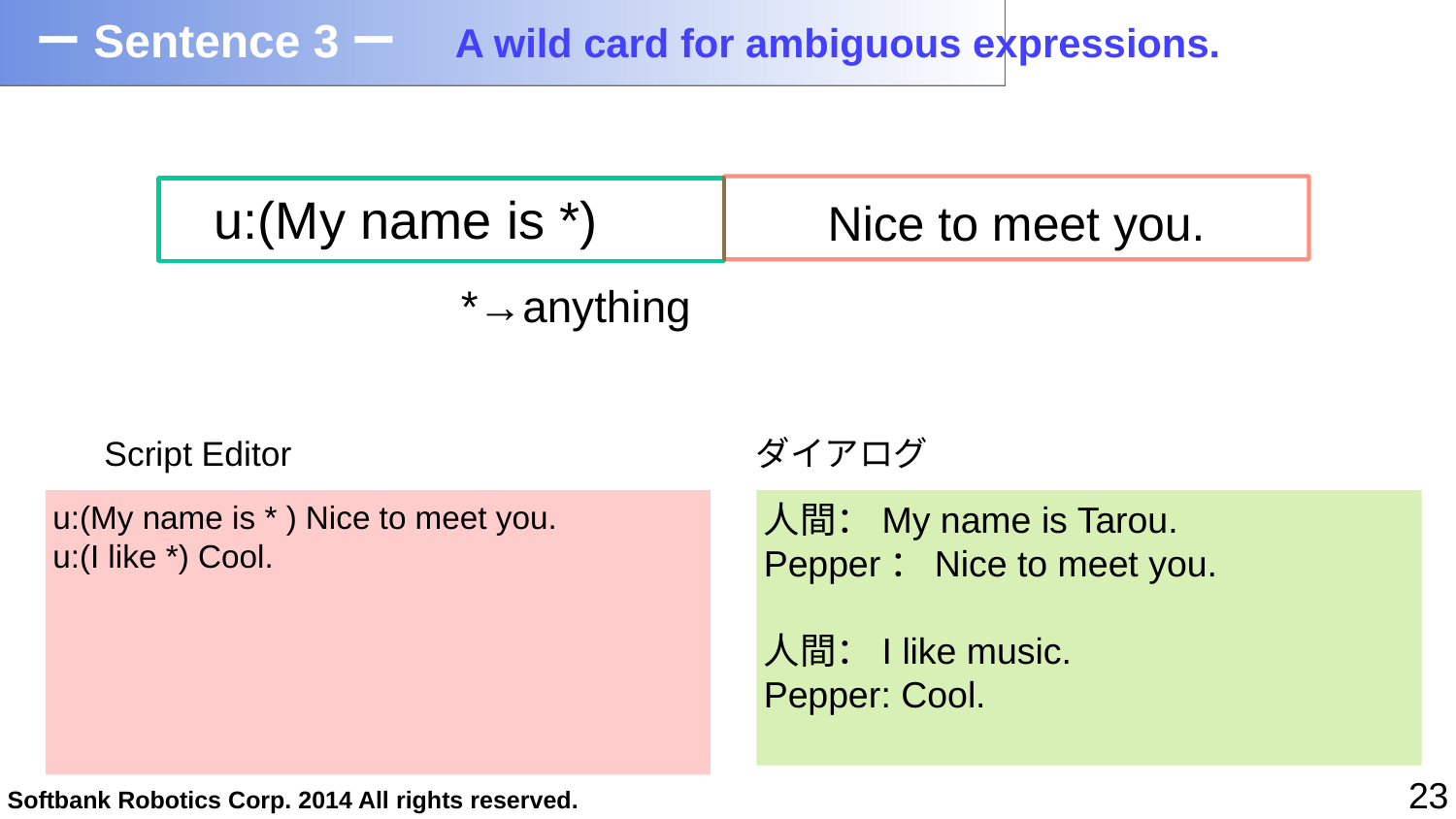

Choice
# ーSentence 3ー　A wild card for ambiguous expressions.

u:(My name is *)
Nice to meet you.
*→anything
Script Editor
ダイアログ

u:(My name is * ) Nice to meet you.
u:(I like *) Cool.

人間：My name is Tarou.
Pepper：Nice to meet you.

人間：I like music.
Pepper: Cool.
23